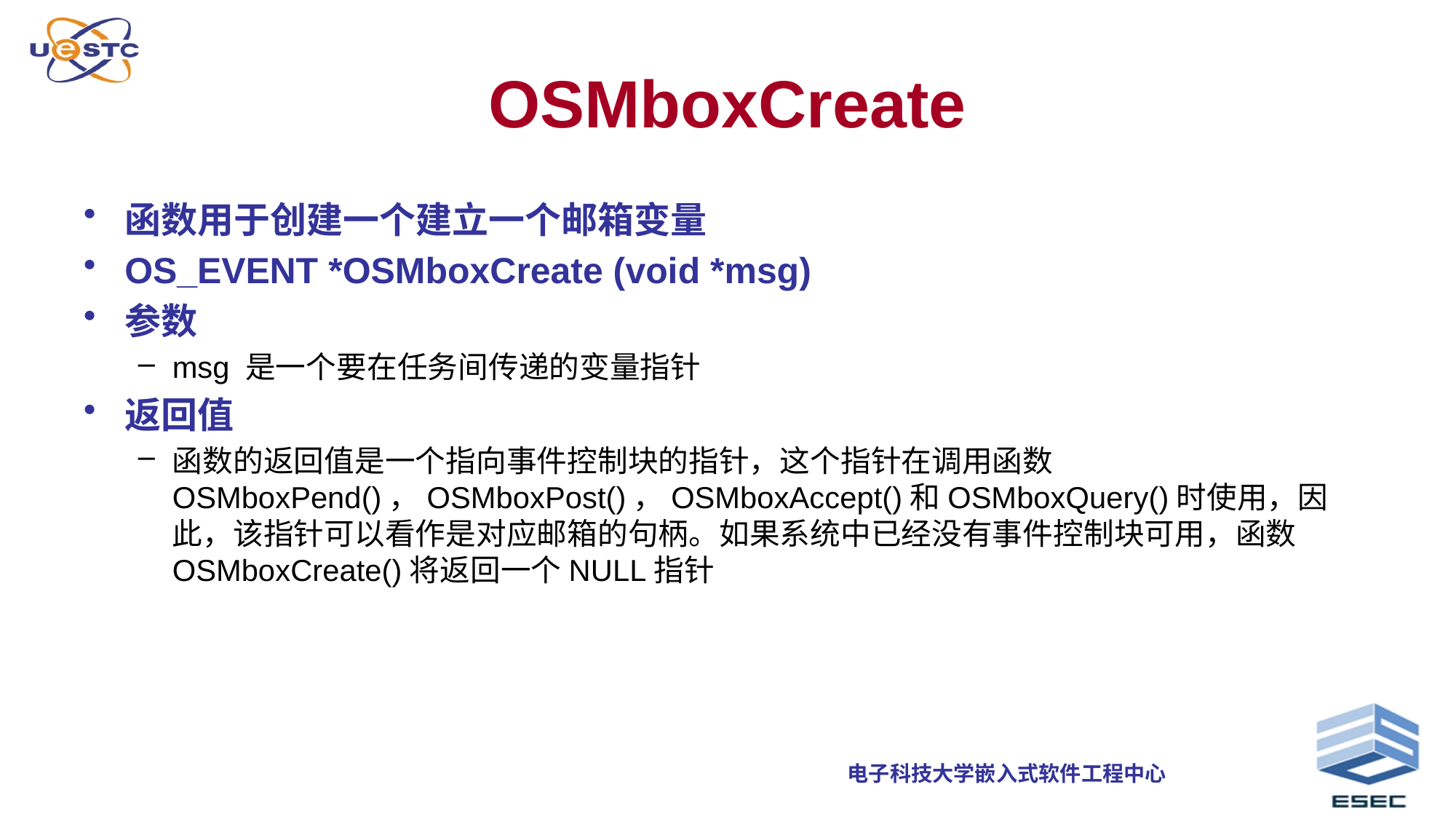

# OSMboxCreate
函数用于创建一个建立一个邮箱变量
OS_EVENT *OSMboxCreate (void *msg)
参数
msg 是一个要在任务间传递的变量指针
返回值
函数的返回值是一个指向事件控制块的指针，这个指针在调用函数OSMboxPend()，OSMboxPost()，OSMboxAccept()和OSMboxQuery()时使用，因此，该指针可以看作是对应邮箱的句柄。如果系统中已经没有事件控制块可用，函数OSMboxCreate()将返回一个NULL指针